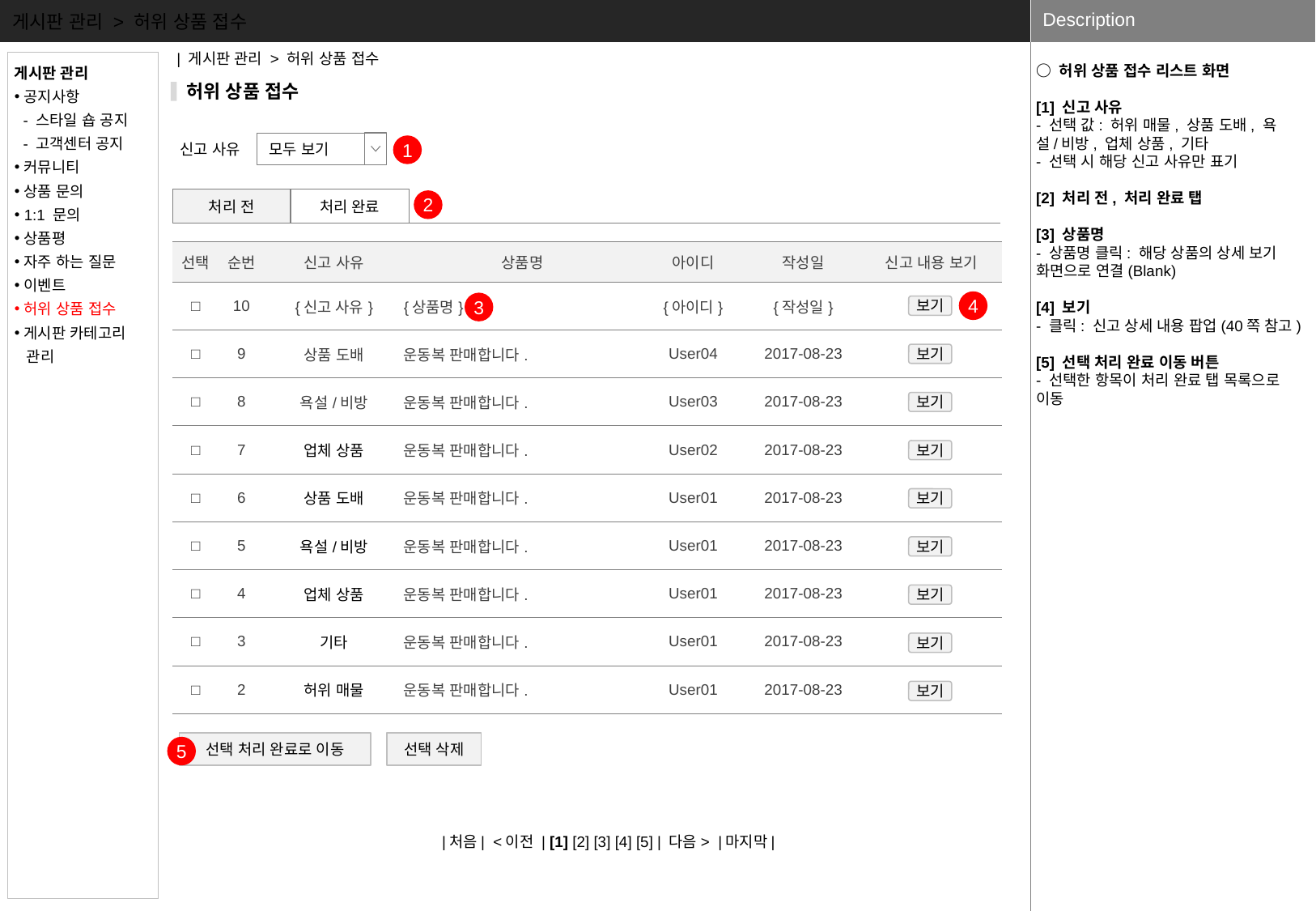

게시판 관리 > 허위 상품 접수

○ 허위 상품 접수 리스트 화면

[1] 신고 사유
- 선택 값: 허위 매물, 상품 도배, 욕설/비방, 업체 상품, 기타
- 선택 시 해당 신고 사유만 표기

[2] 처리 전, 처리 완료 탭

[3] 상품명
- 상품명 클릭: 해당 상품의 상세 보기 화면으로 연결(Blank)

[4] 보기
- 클릭: 신고 상세 내용 팝업(40쪽 참고)

[5] 선택 처리 완료 이동 버튼
- 선택한 항목이 처리 완료 탭 목록으로 이동

| 게시판 관리 > 허위 상품 접수
게시판 관리
공지사항
  - 스타일 숍 공지
  - 고객센터 공지
커뮤니티
상품 문의
1:1 문의
상품평
자주 하는 질문
이벤트
허위 상품 접수
게시판 카테고리
  관리
허위 상품 접수

모두 보기

신고 사유
1
처리 전
처리 완료
2
| 선택 | 순번 | 신고 사유 | 상품명 | 아이디 | 작성일 | 신고 내용 보기 |
| --- | --- | --- | --- | --- | --- | --- |
| □ | 10 | {신고 사유} | {상품명} | {아이디} | {작성일} |  |
| □ | 9 | 상품 도배 | 운동복 판매합니다. | User04 | 2017-08-23 |  |
| □ | 8 | 욕설/비방 | 운동복 판매합니다. | User03 | 2017-08-23 |  |
| □ | 7 | 업체 상품 | 운동복 판매합니다. | User02 | 2017-08-23 |  |
| □ | 6 | 상품 도배 | 운동복 판매합니다. | User01 | 2017-08-23 |  |
| □ | 5 | 욕설/비방 | 운동복 판매합니다. | User01 | 2017-08-23 |  |
| □ | 4 | 업체 상품 | 운동복 판매합니다. | User01 | 2017-08-23 |  |
| □ | 3 | 기타 | 운동복 판매합니다. | User01 | 2017-08-23 |  |
| □ | 2 | 허위 매물 | 운동복 판매합니다. | User01 | 2017-08-23 |  |
4
3
보기
보기
보기
보기
보기
보기
보기
보기
보기
선택 처리 완료로 이동
선택 삭제
5
|처음|  <이전 | [1] [2] [3] [4] [5] | 다음>  |마지막|